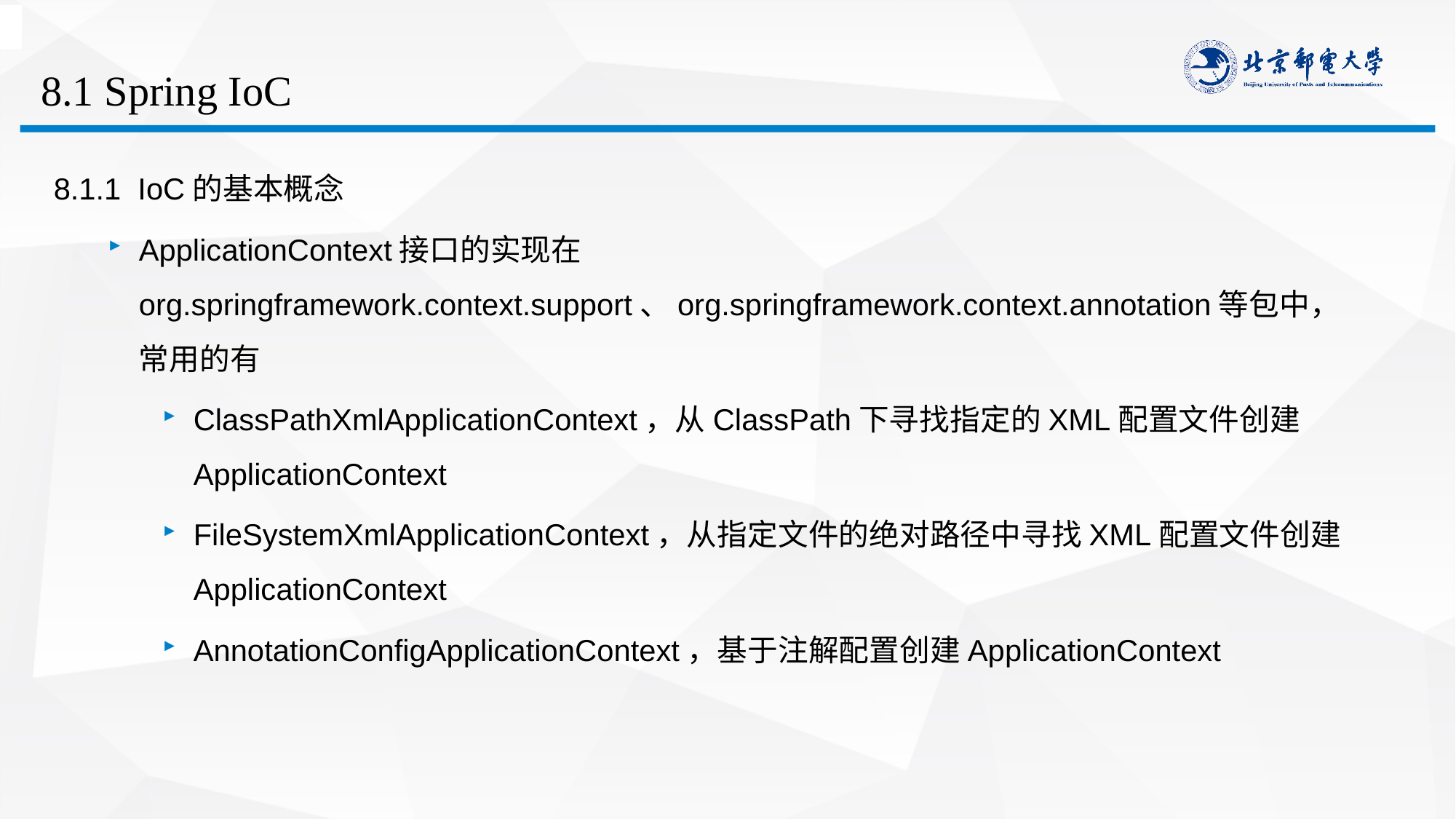

# 8.1 Spring IoC
8.1.1  IoC的基本概念
ApplicationContext接口的实现在org.springframework.context.support、org.springframework.context.annotation等包中，常用的有
ClassPathXmlApplicationContext，从ClassPath下寻找指定的XML配置文件创建ApplicationContext
FileSystemXmlApplicationContext，从指定文件的绝对路径中寻找XML配置文件创建ApplicationContext
AnnotationConfigApplicationContext，基于注解配置创建ApplicationContext